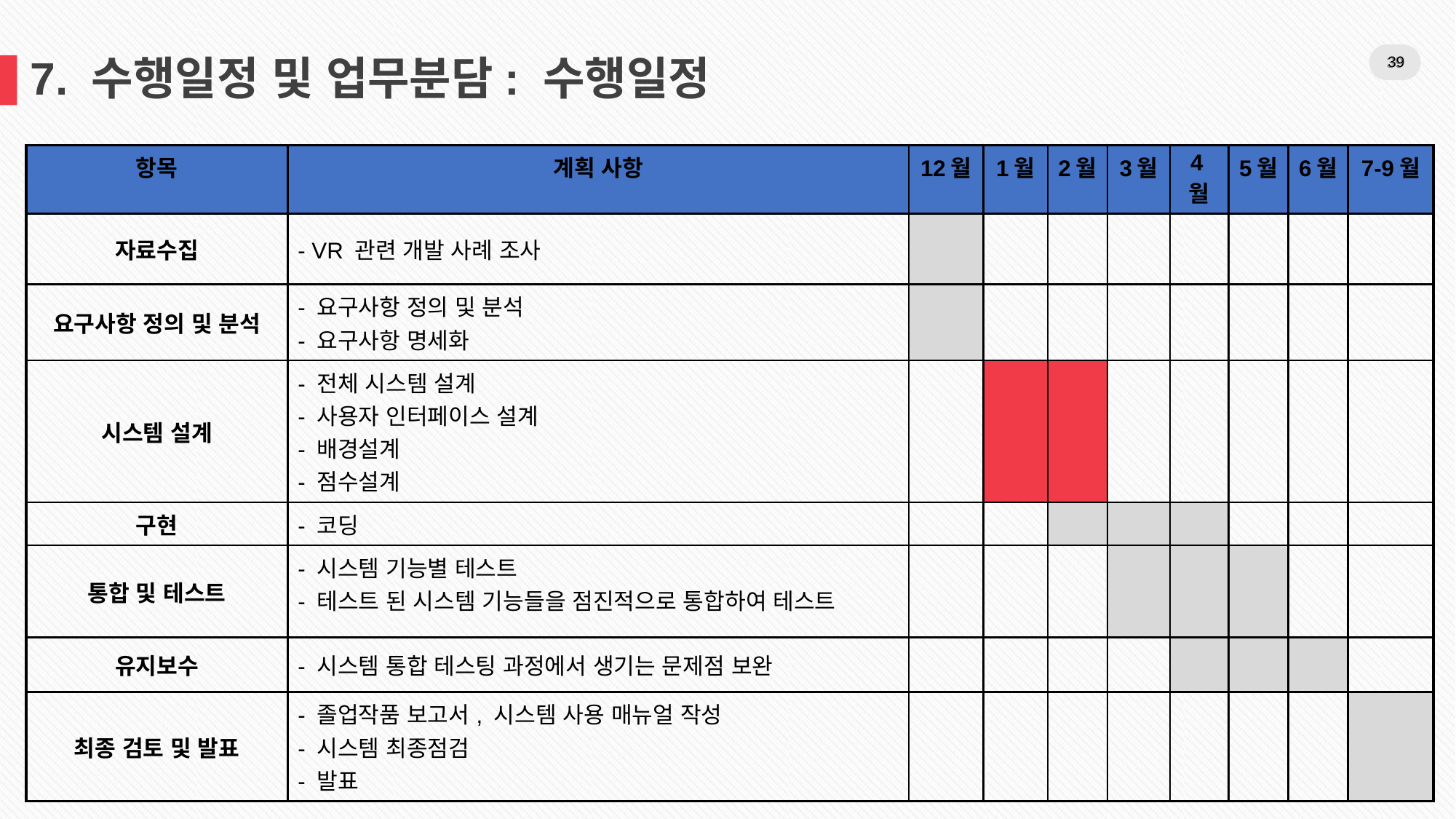

39
39
7. 수행일정 및 업무분담: 수행일정
| 항목 | 계획 사항 | 12월 | 1월 | 2월 | 3월 | 4월 | 5월 | 6월 | 7-9월 |
| --- | --- | --- | --- | --- | --- | --- | --- | --- | --- |
| 자료수집 | - VR 관련 개발 사례 조사 |  |  |  |  |  |  |  |  |
| 요구사항 정의 및 분석 | - 요구사항 정의 및 분석 - 요구사항 명세화 |  |  |  |  |  |  |  |  |
| 시스템 설계 | - 전체 시스템 설계 - 사용자 인터페이스 설계 - 배경설계 - 점수설계 |  |  |  |  |  |  |  |  |
| 구현 | - 코딩 |  |  |  |  |  |  |  |  |
| 통합 및 테스트 | - 시스템 기능별 테스트 - 테스트 된 시스템 기능들을 점진적으로 통합하여 테스트 |  |  |  |  |  |  |  |  |
| 유지보수 | - 시스템 통합 테스팅 과정에서 생기는 문제점 보완 |  |  |  |  |  |  |  |  |
| 최종 검토 및 발표 | - 졸업작품 보고서, 시스템 사용 매뉴얼 작성 - 시스템 최종점검 - 발표 |  |  |  |  |  |  |  |  |